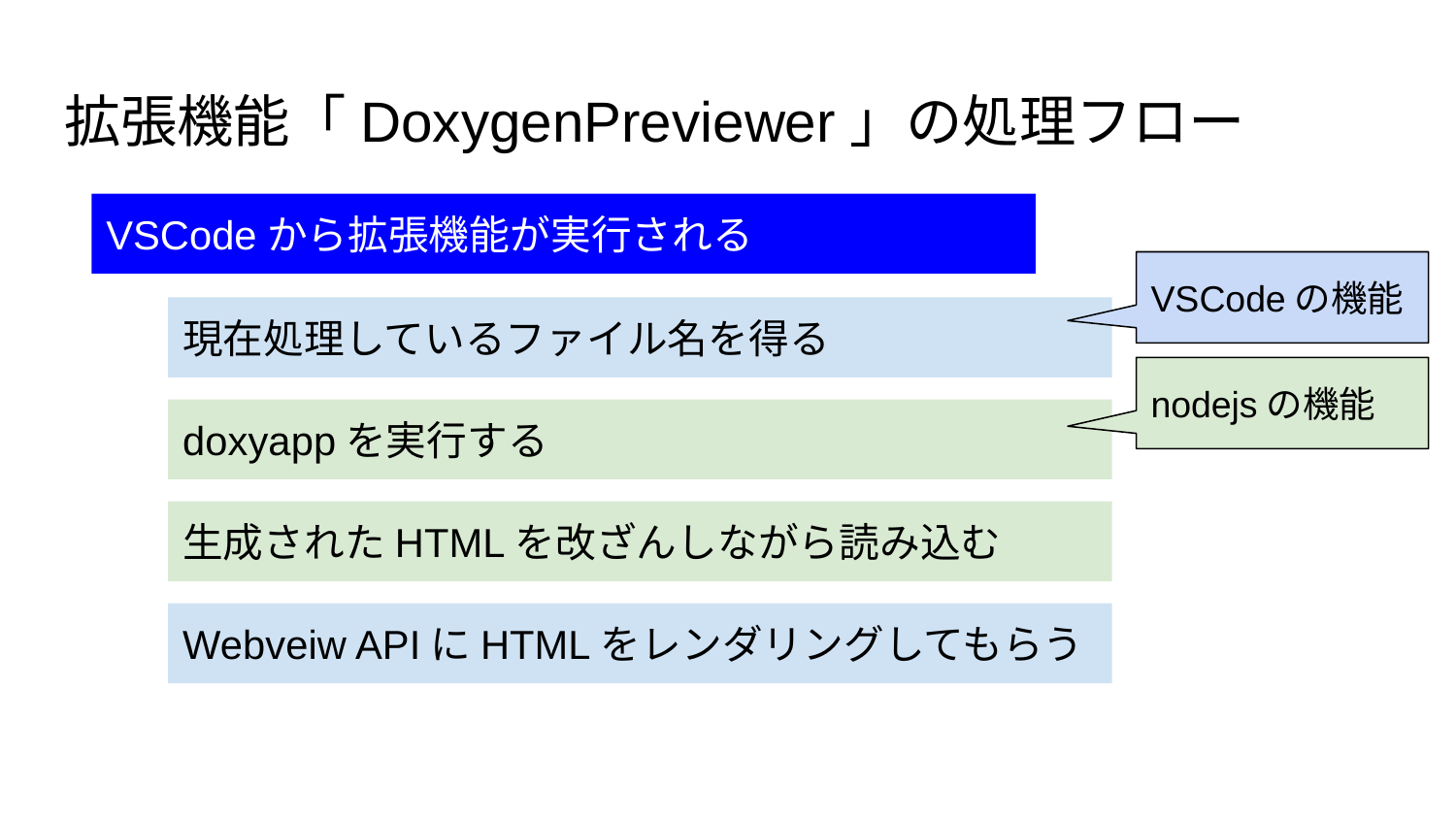

# 拡張機能「DoxygenPreviewer」の処理フロー
VSCodeから拡張機能が実行される
VSCodeの機能
現在処理しているファイル名を得る
nodejsの機能
doxyappを実行する
生成されたHTMLを改ざんしながら読み込む
Webveiw APIにHTMLをレンダリングしてもらう